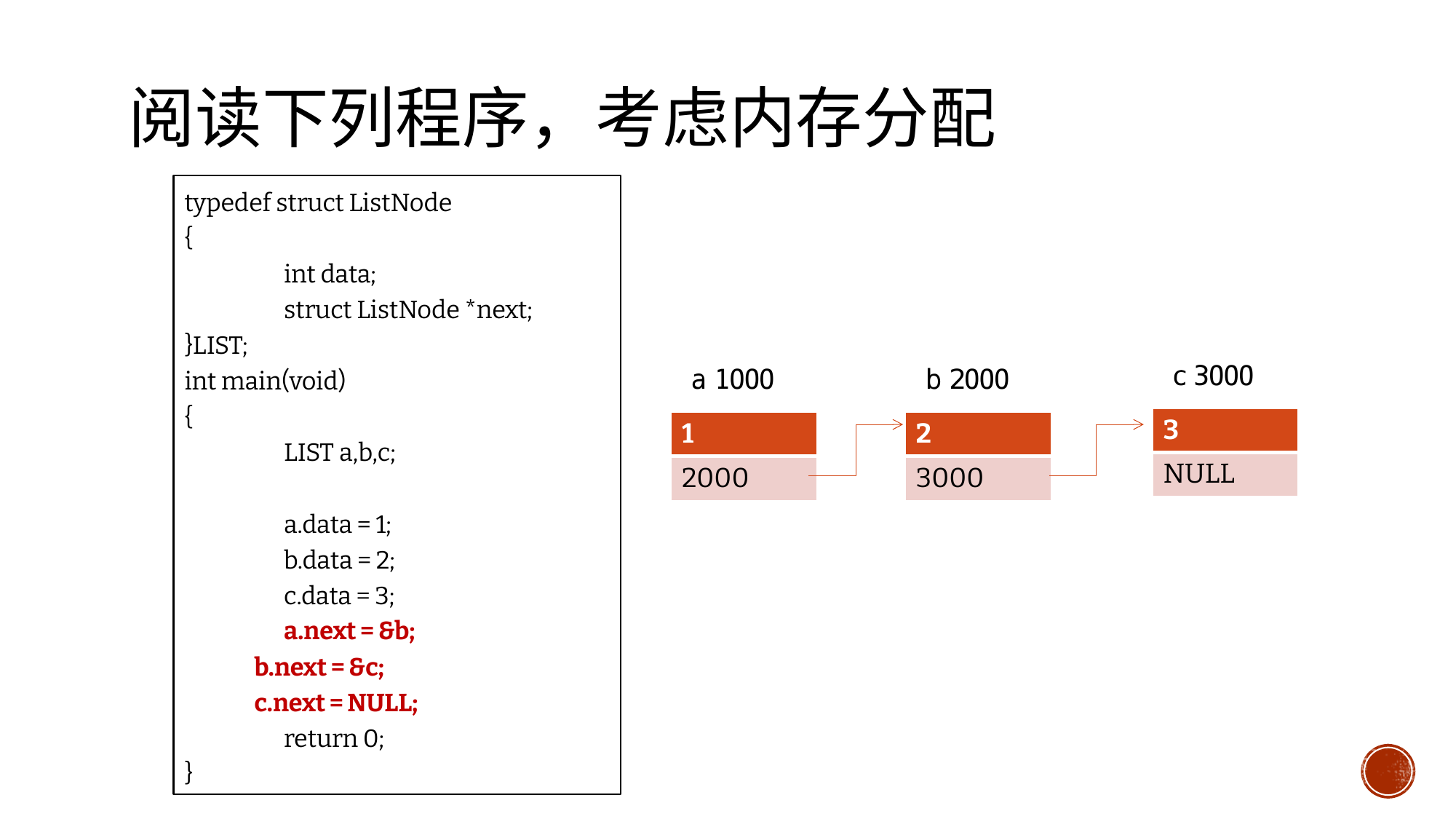

# 阅读下列程序，考虑内存分配
typedef struct ListNode
{
	int data;
	struct ListNode *next;
}LIST;
int main(void)
{
	LIST a,b,c;

	a.data = 1;
	b.data = 2;
	c.data = 3;
	a.next = &b;
                b.next = &c;
                c.next = NULL;
	return 0;
}
c 3000
a 1000
b 2000
| 3 |
| --- |
| NULL |
| 1 |
| --- |
| 2000 |
| 2 |
| --- |
| 3000 |